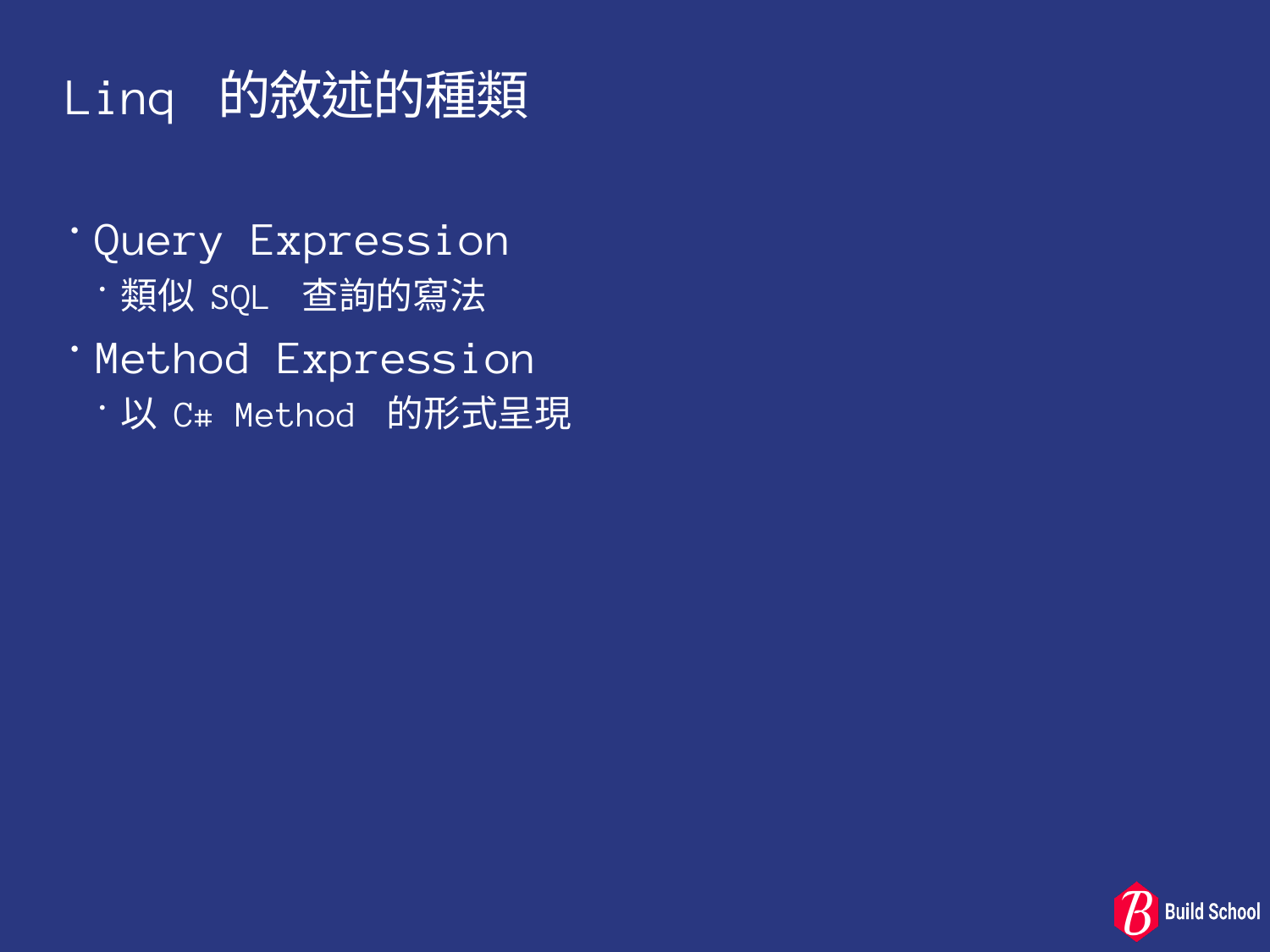

# Linq 的敘述的種類
Query Expression
類似 SQL 查詢的寫法
Method Expression
以 C# Method 的形式呈現